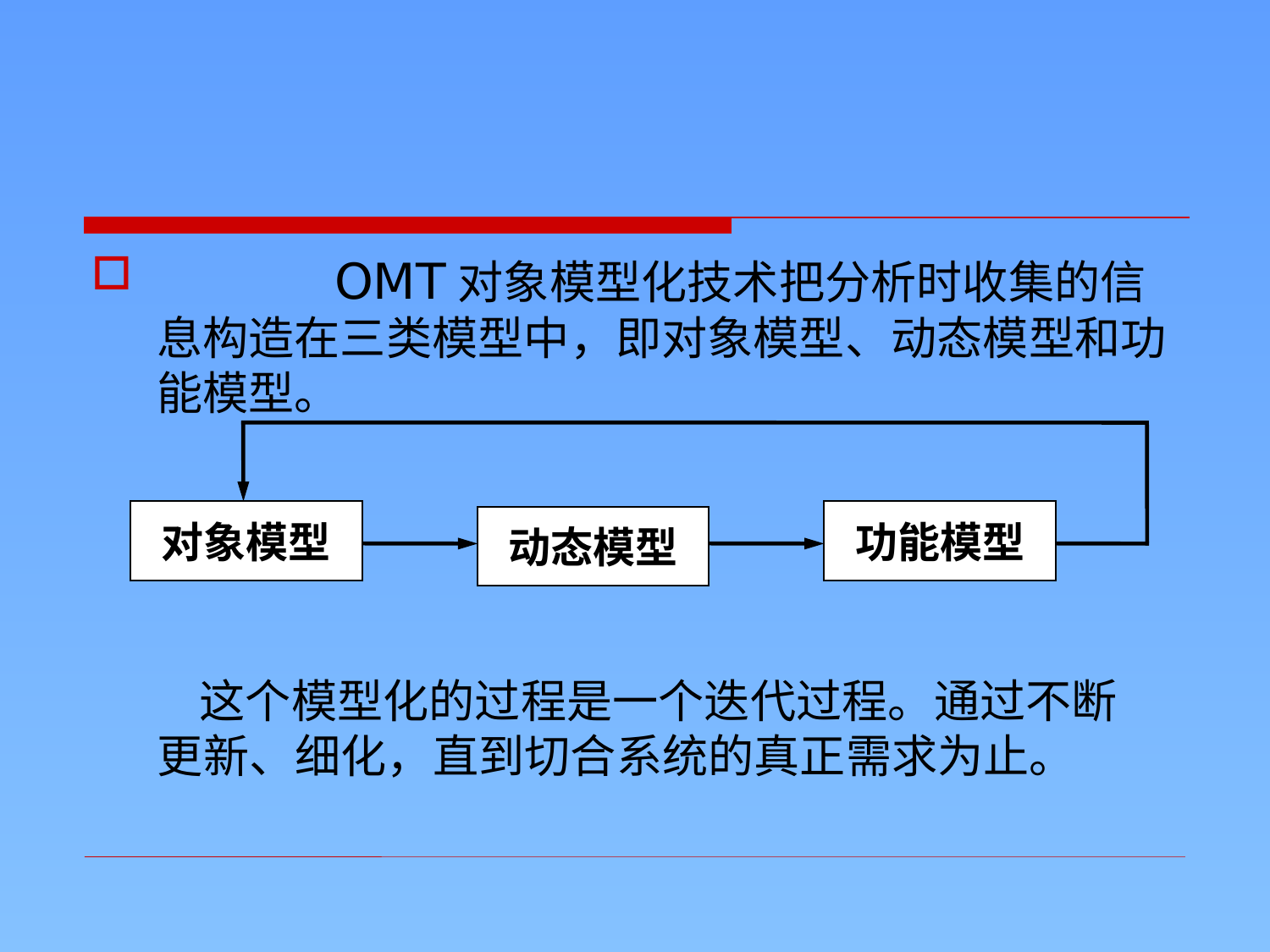

OMT对象模型化技术把分析时收集的信息构造在三类模型中，即对象模型、动态模型和功能模型。

对象模型
功能模型
动态模型

   这个模型化的过程是一个迭代过程。通过不断更新、细化，直到切合系统的真正需求为止。